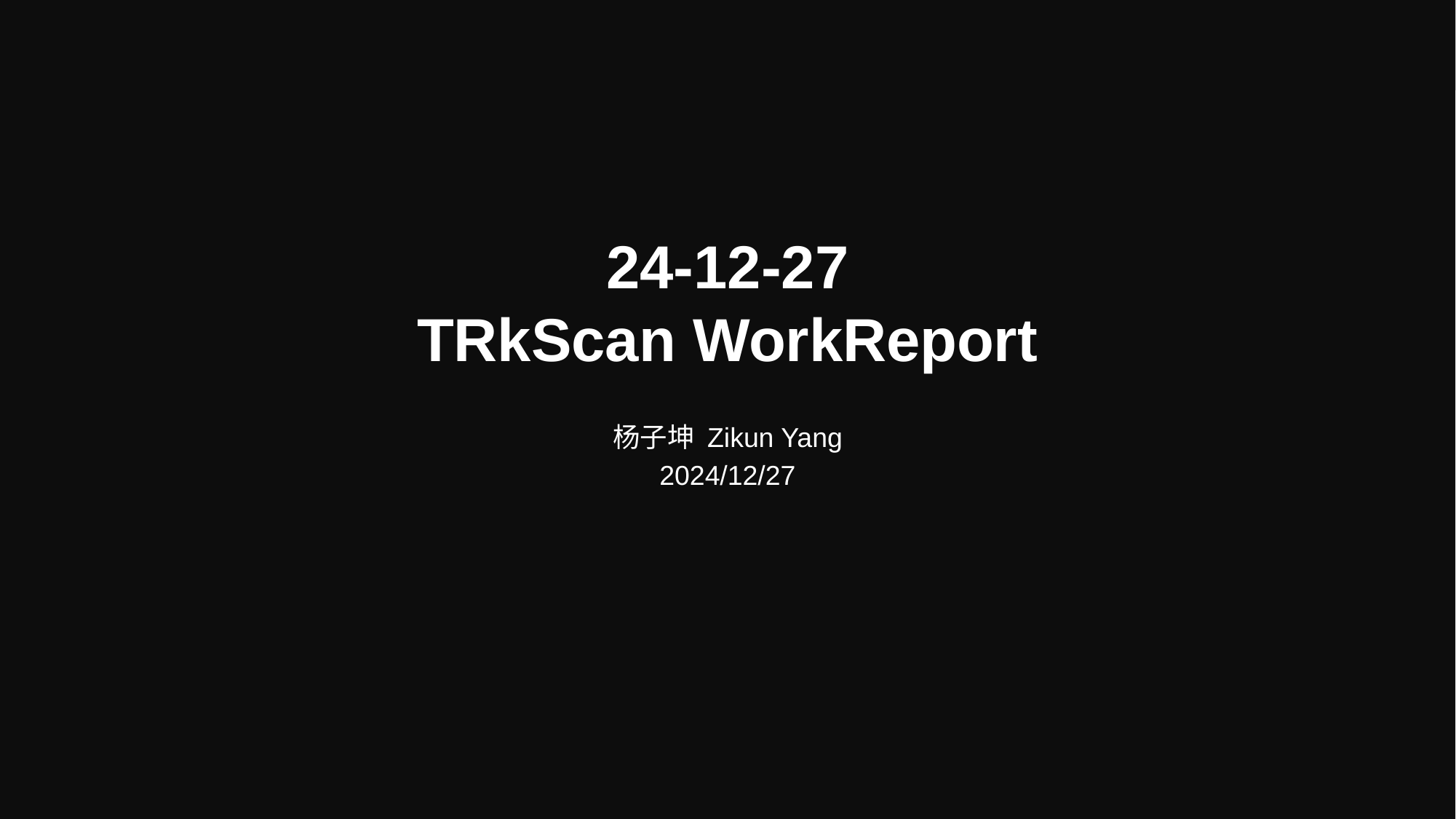

24-12-27
TRkScan WorkReport
杨子坤 Zikun Yang
2024/12/27